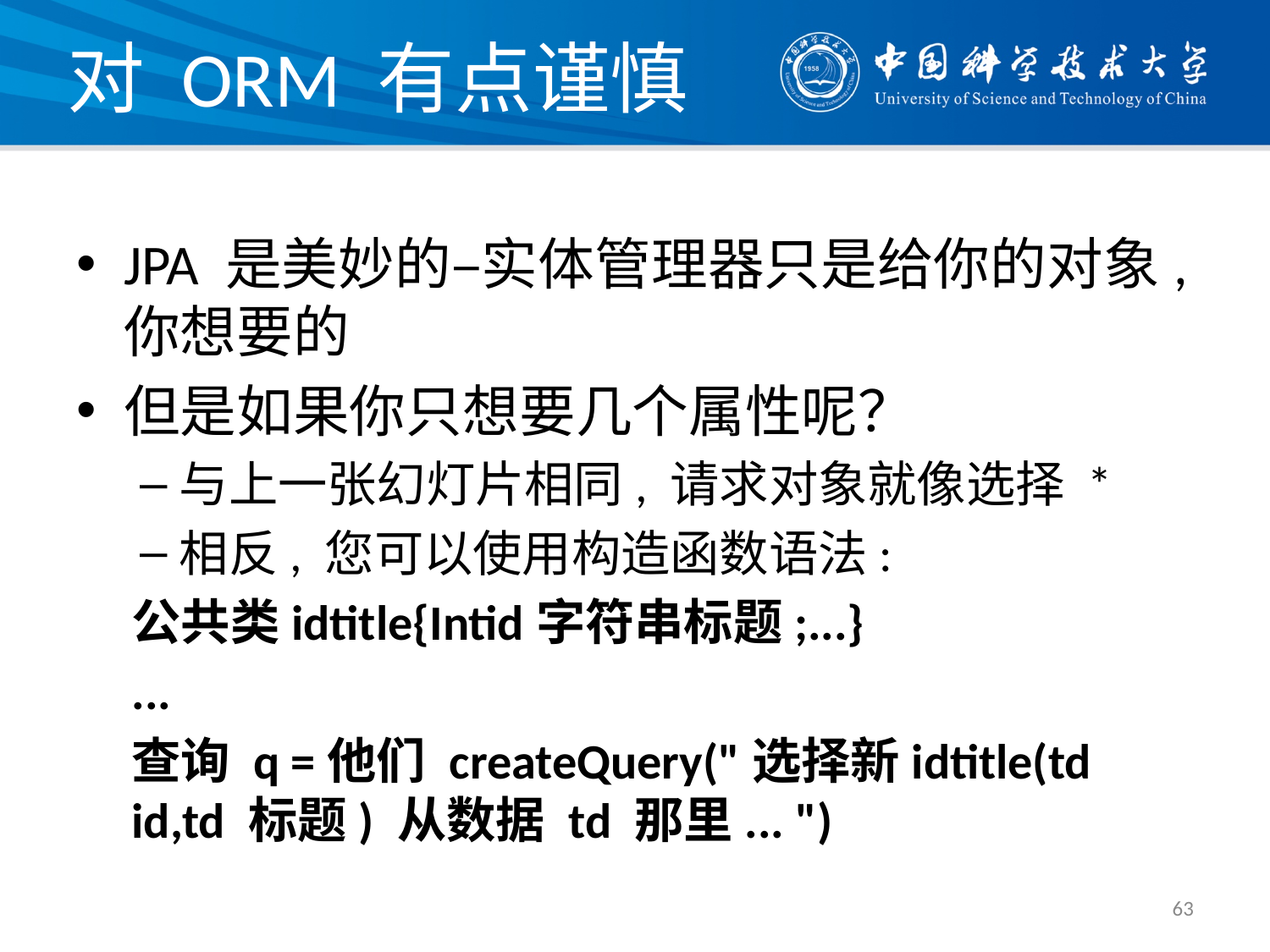

# 对 ORM 有点谨慎
JPA 是美妙的–实体管理器只是给你的对象, 你想要的
但是如果你只想要几个属性呢？
与上一张幻灯片相同, 请求对象就像选择 *
相反, 您可以使用构造函数语法:
公共类idtitle{Intid字符串标题;...}
...
查询 q =他们 createQuery("选择新idtitle(td id,td 标题) 从数据 td 那里... ")
63